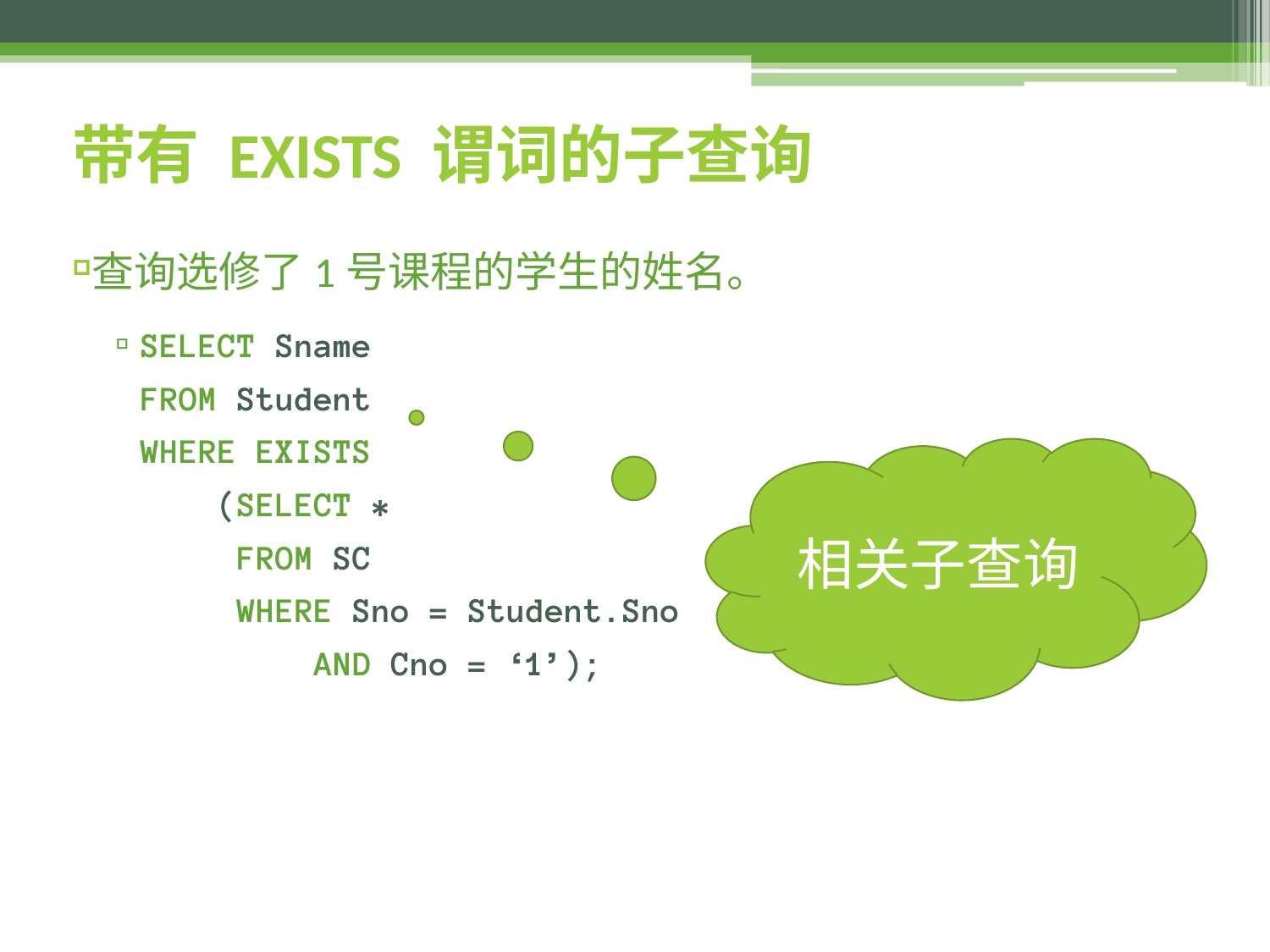

# 带有 EXISTS 谓词的子查询
查询选修了1号课程的学生的姓名。
SELECT Sname
FROM Student
WHERE EXISTS
    (SELECT *
     FROM SC
     WHERE Sno = Student.Sno
         AND Cno = ‘1’);
相关子查询